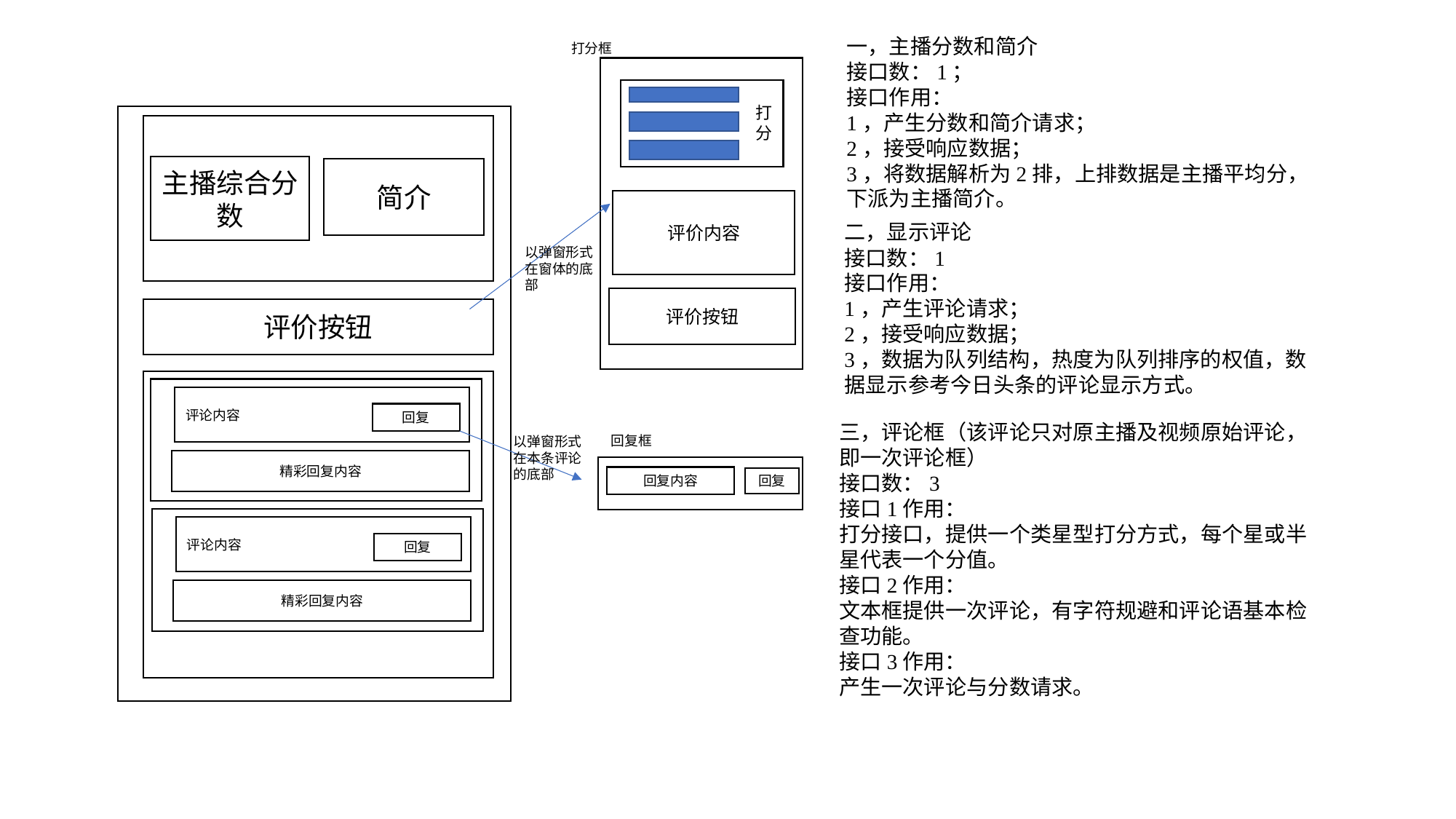

一，主播分数和简介
接口数：1；
接口作用：
1，产生分数和简介请求；
2，接受响应数据；
3，将数据解析为2排，上排数据是主播平均分，下派为主播简介。
打分框

打分

主播综合分数
简介
评价内容
二，显示评论
接口数：1
接口作用：
1，产生评论请求；
2，接受响应数据；
3，数据为队列结构，热度为队列排序的权值，数据显示参考今日头条的评论显示方式。
以弹窗形式在窗体的底部
评价按钮
评价按钮

评论内容
回复
三，评论框（该评论只对原主播及视频原始评论，即一次评论框）
接口数：3
接口1作用：
打分接口，提供一个类星型打分方式，每个星或半星代表一个分值。
接口2作用：
文本框提供一次评论，有字符规避和评论语基本检查功能。
接口3作用：
产生一次评论与分数请求。
回复框

以弹窗形式在本条评论的底部
精彩回复内容

回复内容
回复

评论内容
回复
精彩回复内容